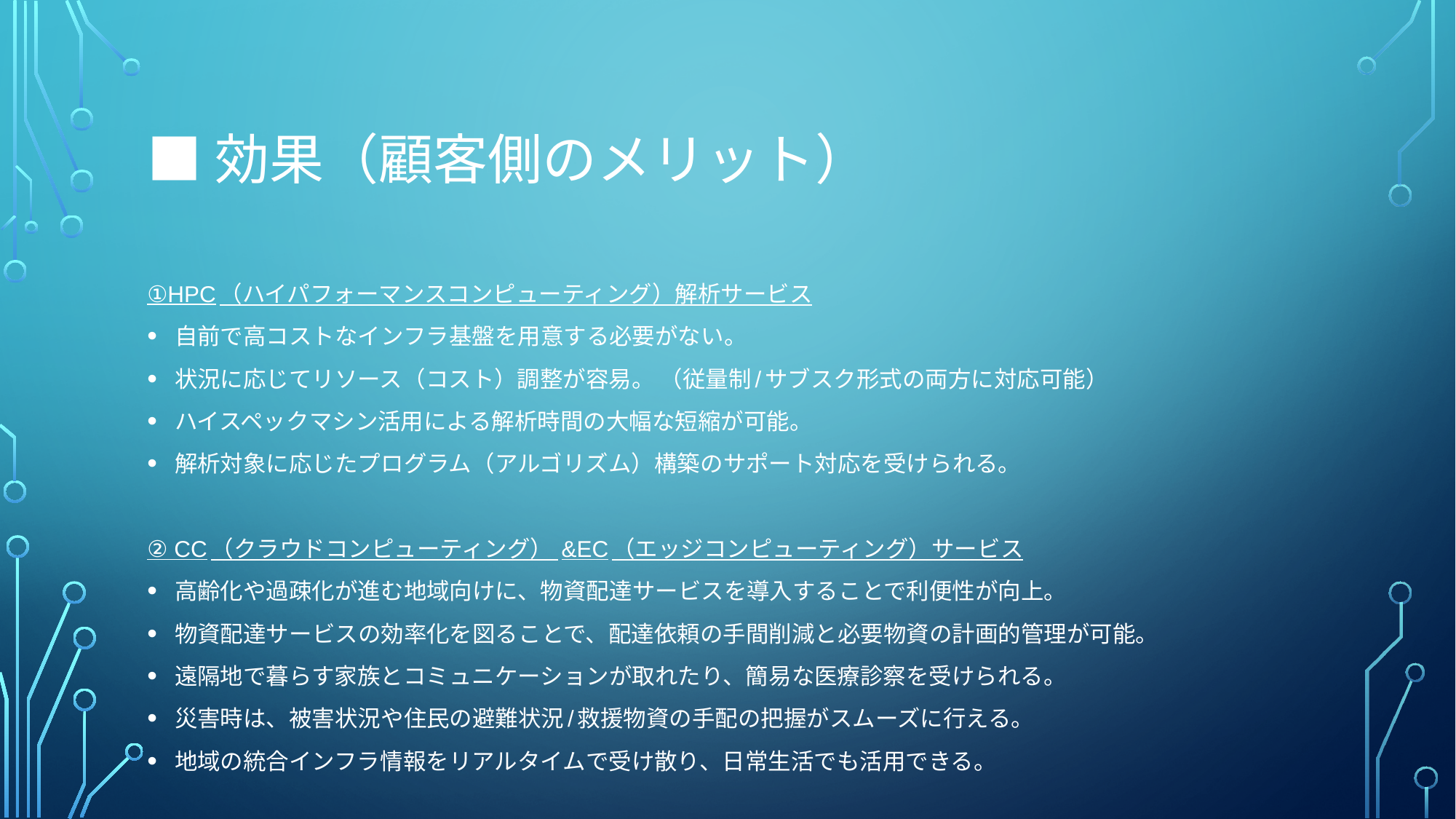

# ■効果（顧客側のメリット）
①HPC（ハイパフォーマンスコンピューティング）解析サービス
自前で高コストなインフラ基盤を用意する必要がない。
状況に応じてリソース（コスト）調整が容易。 （従量制/サブスク形式の両方に対応可能）
ハイスペックマシン活用による解析時間の大幅な短縮が可能。
解析対象に応じたプログラム（アルゴリズム）構築のサポート対応を受けられる。

② CC（クラウドコンピューティング） &EC（エッジコンピューティング）サービス
高齢化や過疎化が進む地域向けに、物資配達サービスを導入することで利便性が向上。
物資配達サービスの効率化を図ることで、配達依頼の手間削減と必要物資の計画的管理が可能。
遠隔地で暮らす家族とコミュニケーションが取れたり、簡易な医療診察を受けられる。
災害時は、被害状況や住民の避難状況/救援物資の手配の把握がスムーズに行える。
地域の統合インフラ情報をリアルタイムで受け散り、日常生活でも活用できる。